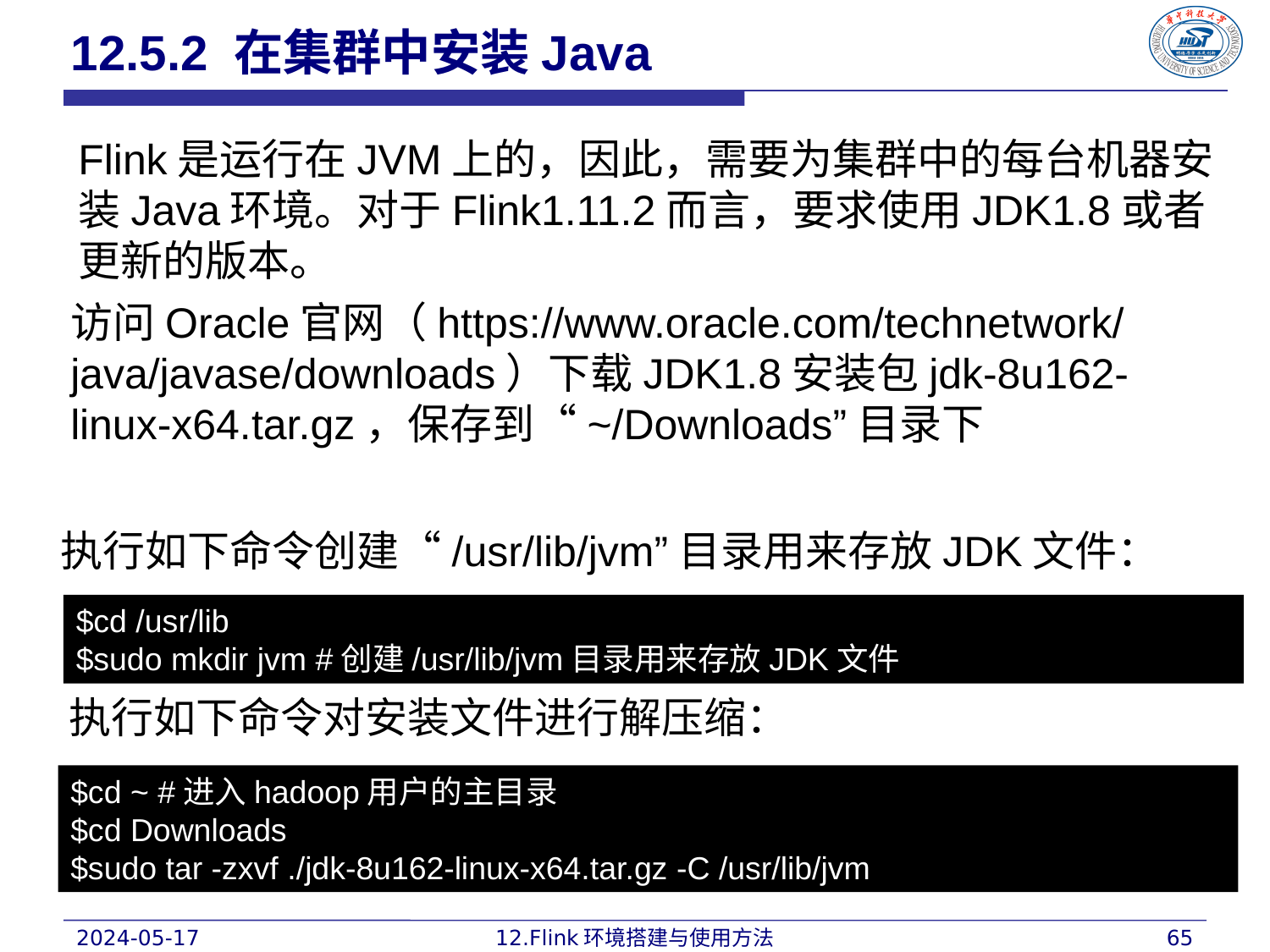

12.5.2 在集群中安装Java
Flink是运行在JVM上的，因此，需要为集群中的每台机器安装Java环境。对于Flink1.11.2而言，要求使用JDK1.8或者更新的版本。
访问Oracle官网（https://www.oracle.com/technetwork/java/javase/downloads）下载JDK1.8安装包jdk-8u162-linux-x64.tar.gz，保存到“~/Downloads”目录下
执行如下命令创建“/usr/lib/jvm”目录用来存放JDK文件：
$cd /usr/lib
$sudo mkdir jvm #创建/usr/lib/jvm目录用来存放JDK文件
执行如下命令对安装文件进行解压缩：
$cd ~ #进入hadoop用户的主目录
$cd Downloads
$sudo tar -zxvf ./jdk-8u162-linux-x64.tar.gz -C /usr/lib/jvm
2024-05-17
12.Flink环境搭建与使用方法
65